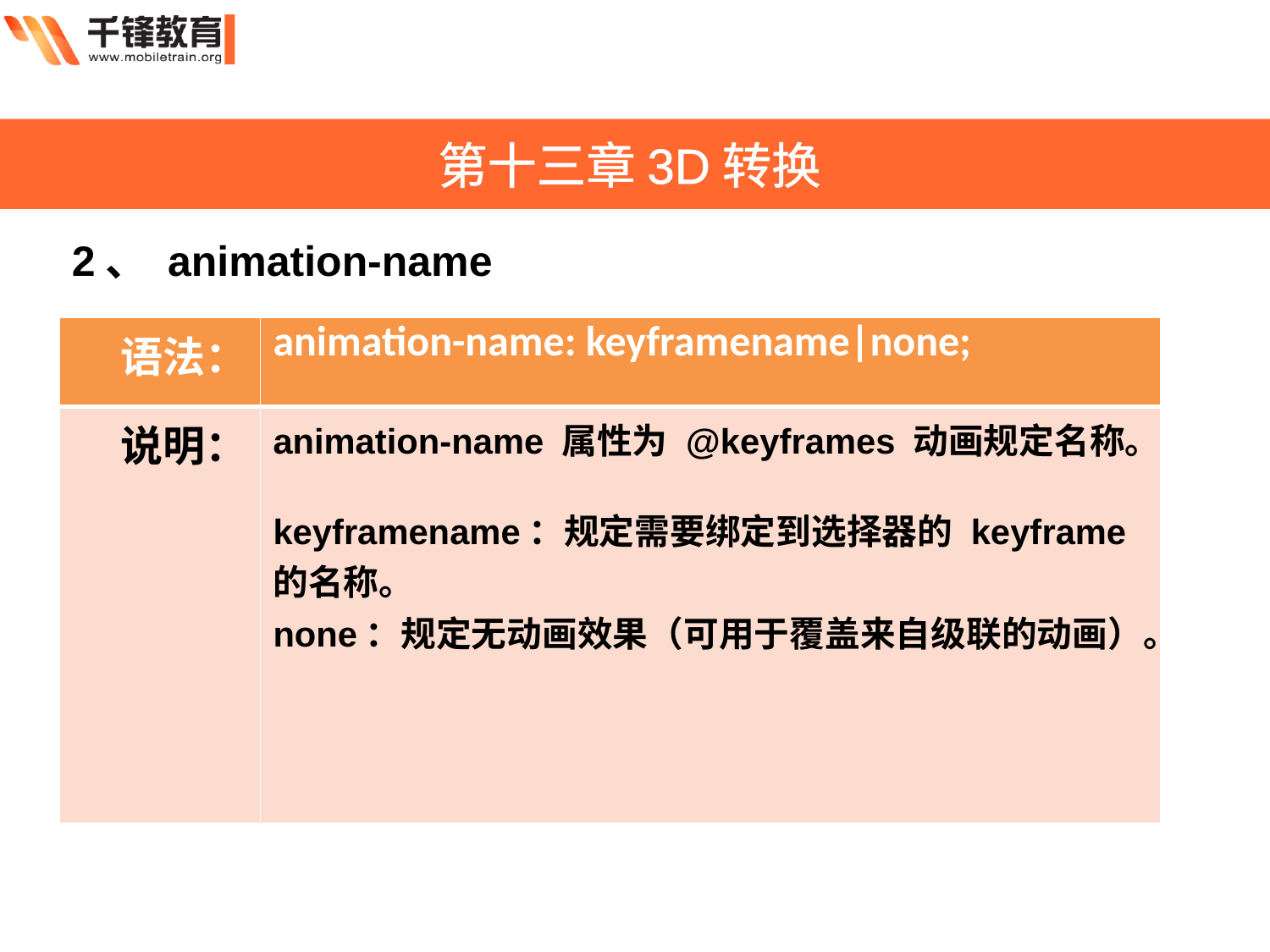

第十三章3D转换
2、 animation-name
| 语法： | animation-name: keyframename|none; |
| --- | --- |
| 说明： | animation-name 属性为 @keyframes 动画规定名称。 keyframename：规定需要绑定到选择器的 keyframe 的名称。 none：规定无动画效果（可用于覆盖来自级联的动画）。 |